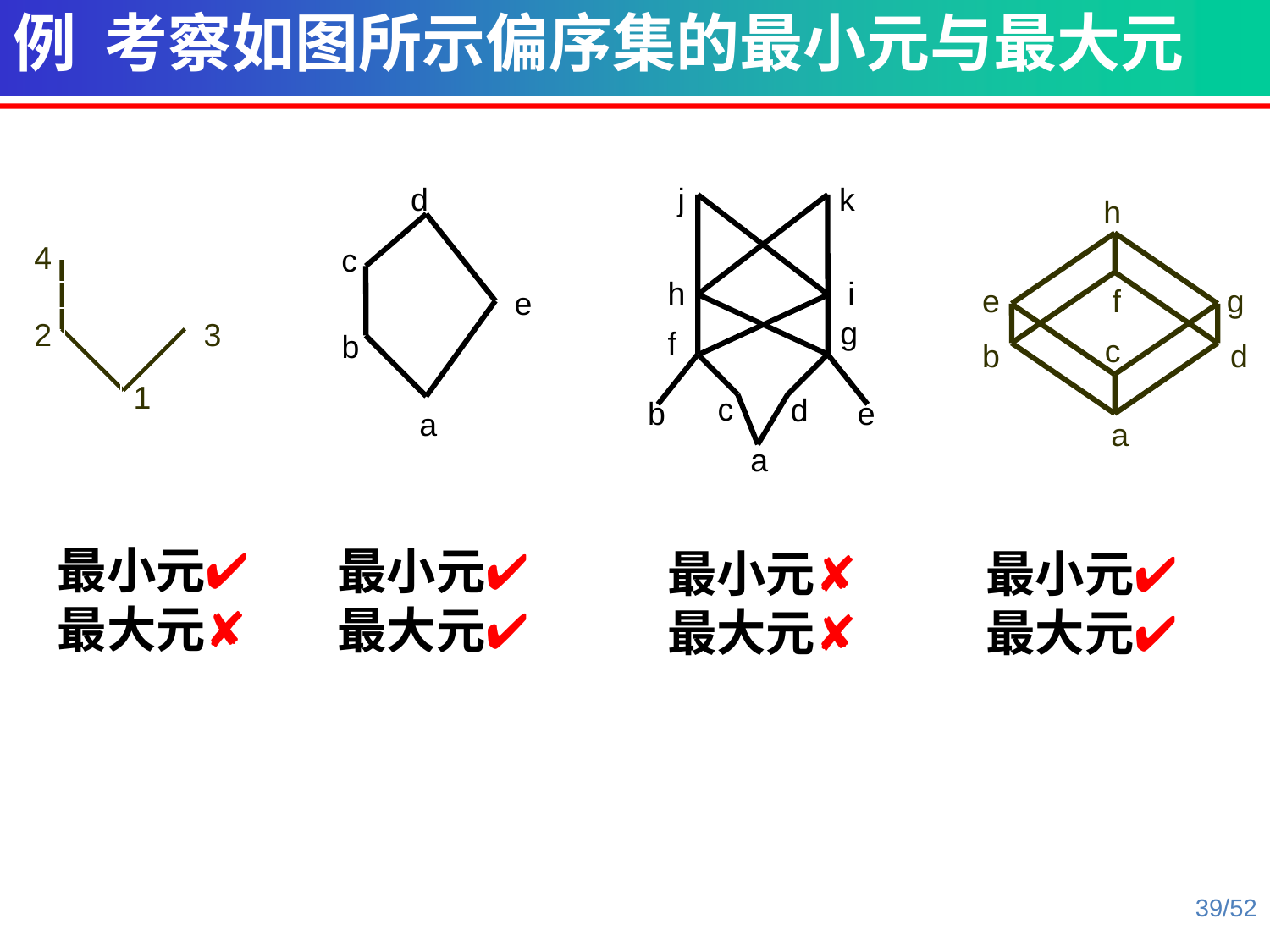

例  考察如图所示偏序集的最小元与最大元
d

c

e

b

a
j
k

h
i

g
f

c
d
b
e

a
h

e
f
g

c
b
d

a
4

2
3

1
最小元✔
最大元✘

最小元✔
最大元✔

最小元✘
最大元✘

最小元✔
最大元✔

39/52